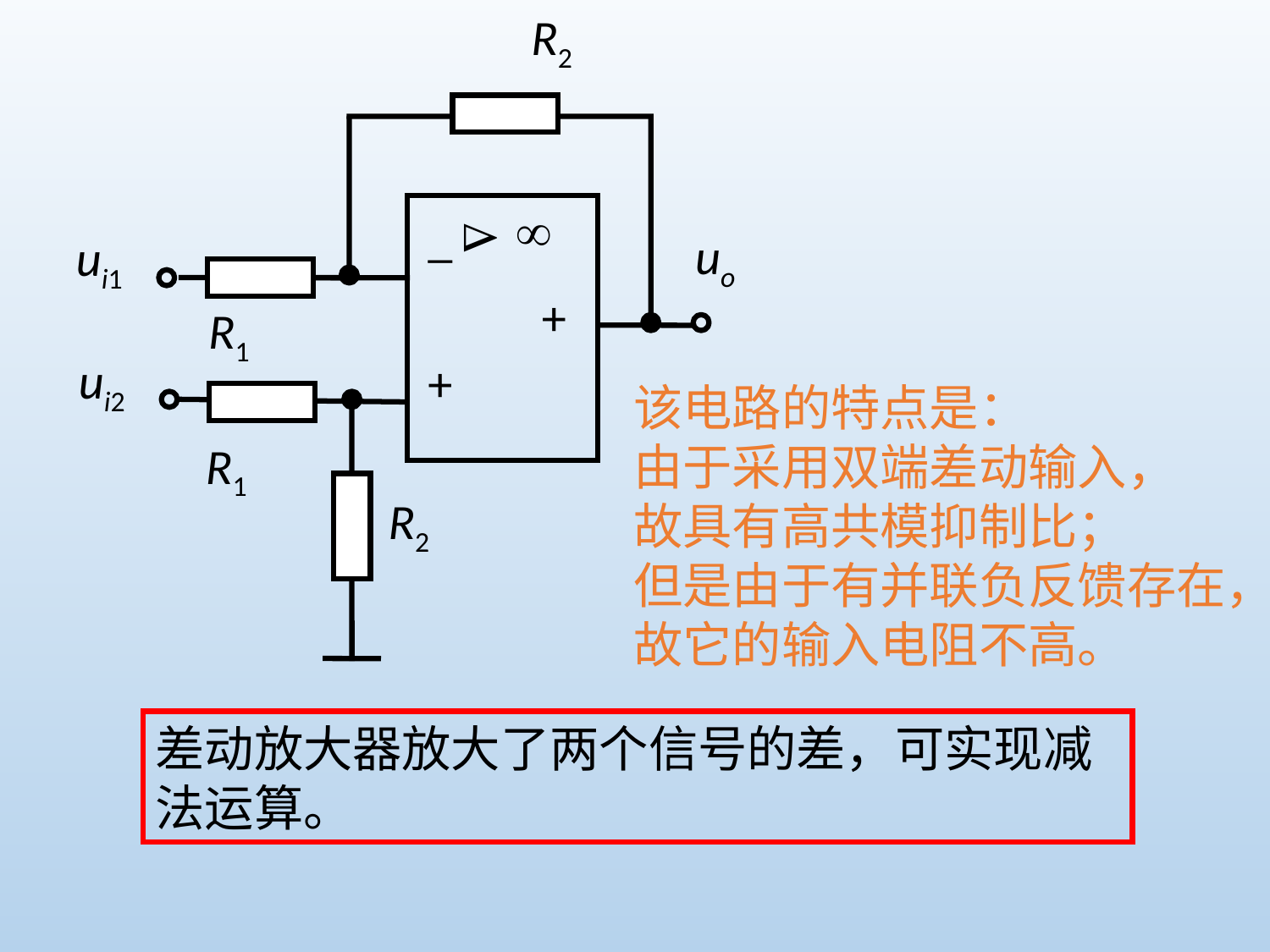

R2

∞

_
Δ
uo
ui1

+
R1

ui2
+

R1
R2

该电路的特点是：
由于采用双端差动输入，
故具有高共模抑制比；
但是由于有并联负反馈存在，
故它的输入电阻不高。
差动放大器放大了两个信号的差，可实现减法运算。
51